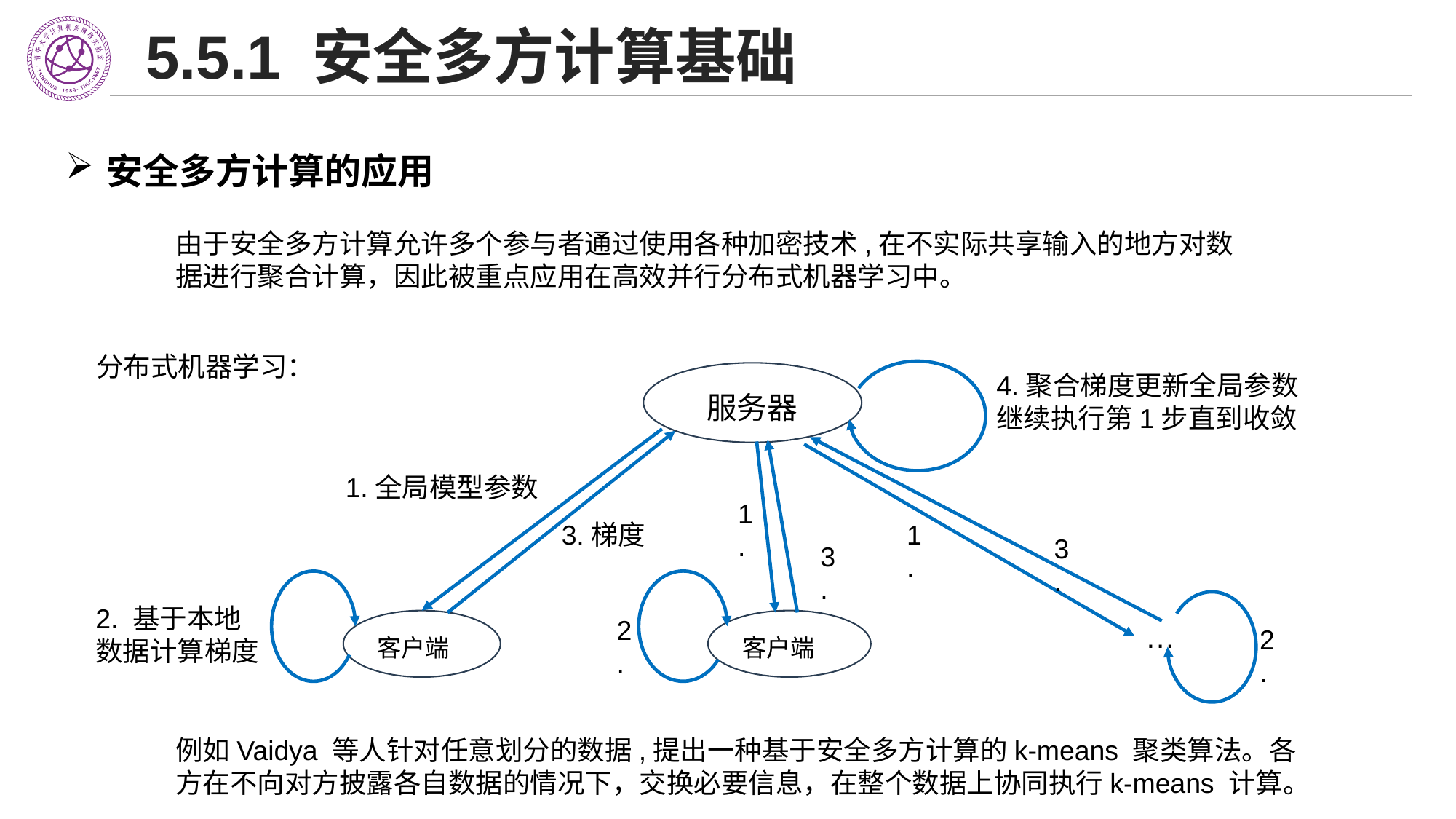

# 5.5.1 安全多方计算基础
安全多方计算的应用
由于安全多方计算允许多个参与者通过使用各种加密技术,在不实际共享输入的地方对数据进行聚合计算，因此被重点应用在高效并行分布式机器学习中。
分布式机器学习：

4.聚合梯度更新全局参数继续执行第1步直到收敛
  服务器
1.全局模型参数
1.
3.梯度
1.
3.
3.

2. 基于本地数据计算梯度
2.
客户端
客户端
…
2.
例如Vaidya 等人针对任意划分的数据,提出一种基于安全多方计算的k-means 聚类算法。各方在不向对方披露各自数据的情况下，交换必要信息，在整个数据上协同执行k-means 计算。